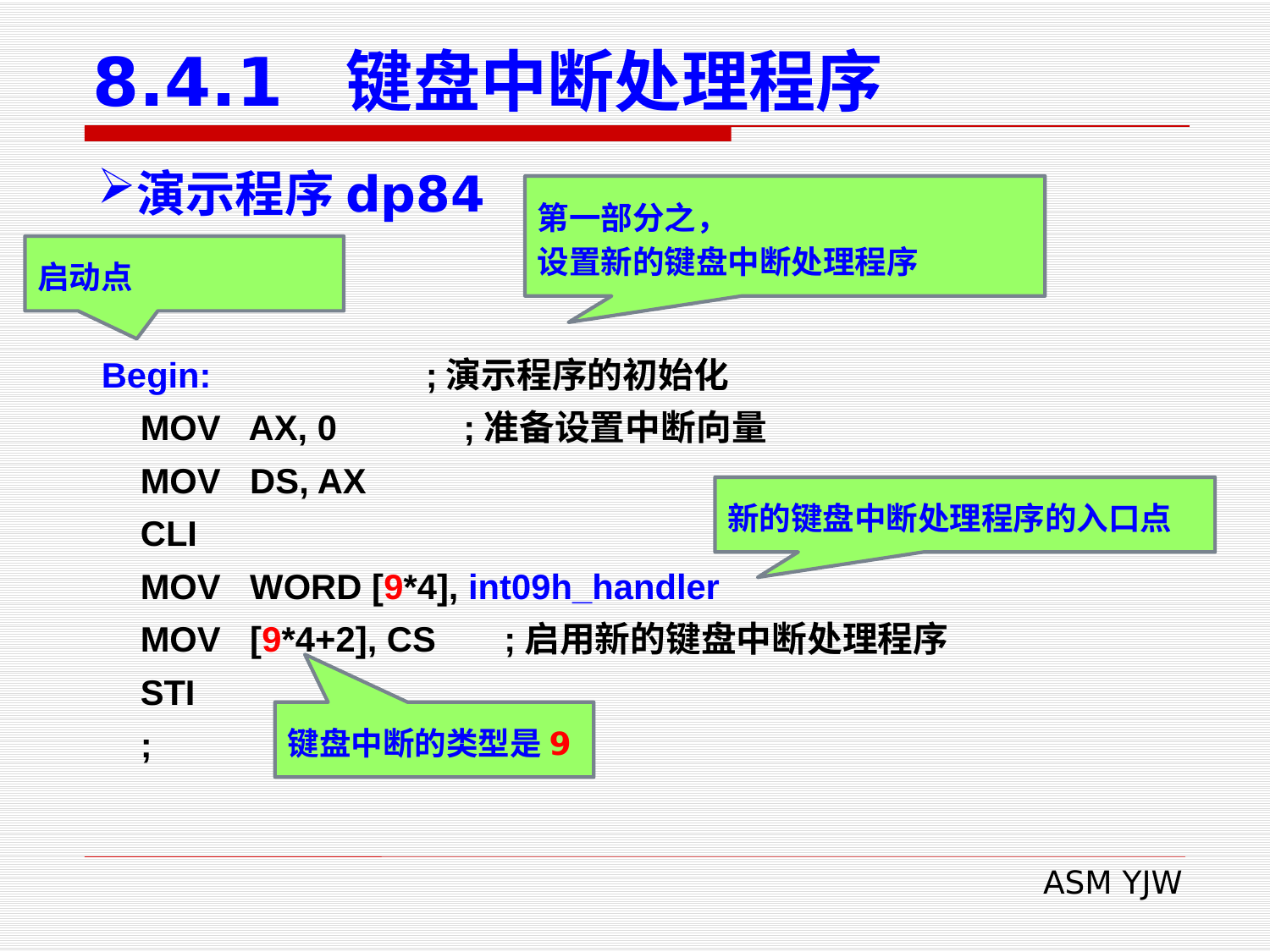

# 8.4.1  键盘中断处理程序
演示程序dp84
第一部分之，
设置新的键盘中断处理程序
启动点
Begin:                      ;演示程序的初始化
    MOV   AX, 0             ;准备设置中断向量
    MOV   DS, AX
    CLI
    MOV   WORD [9*4], int09h_handler
    MOV   [9*4+2], CS       ;启用新的键盘中断处理程序
    STI
    ;
新的键盘中断处理程序的入口点
键盘中断的类型是9